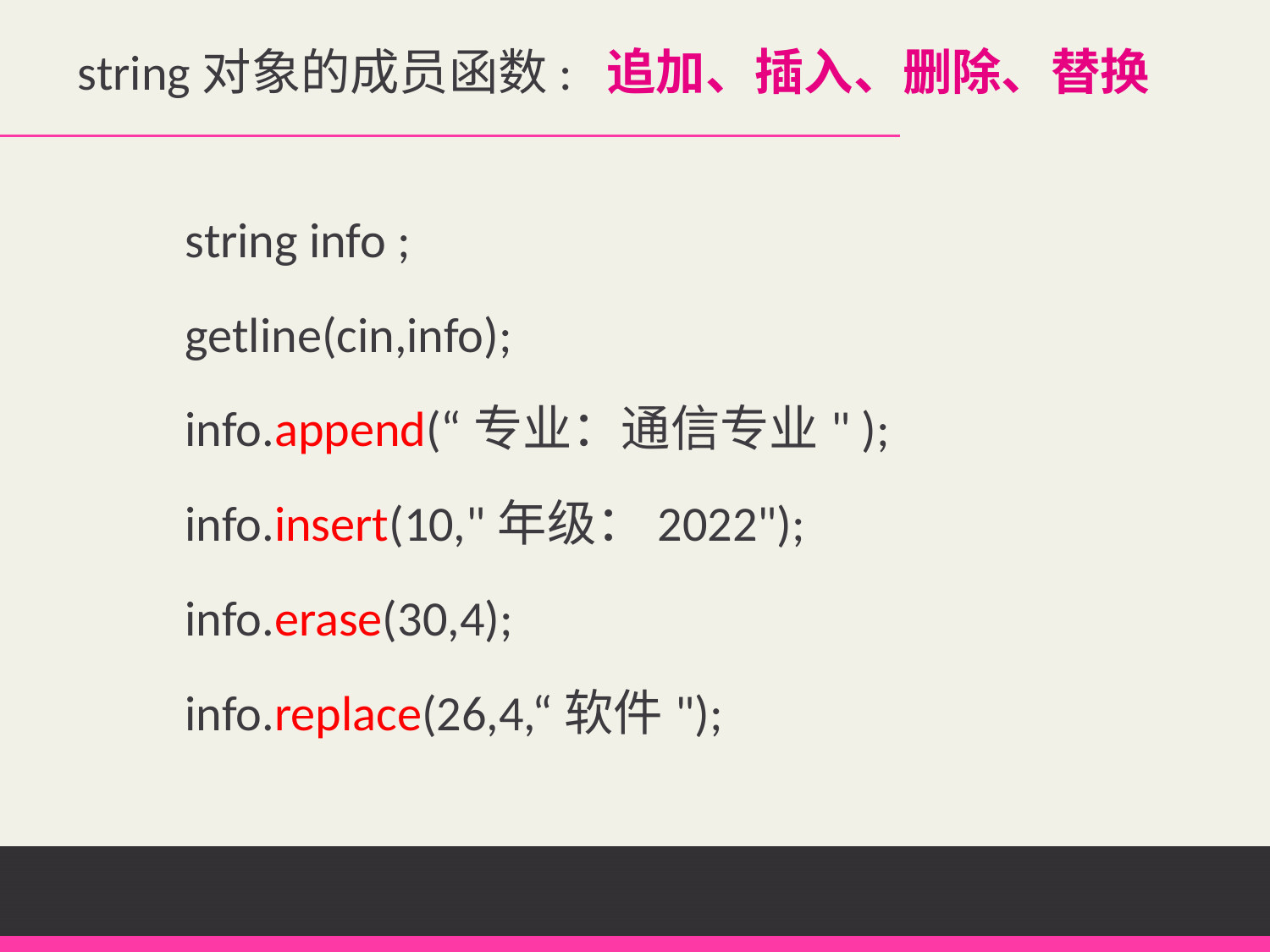

string对象的成员函数:  追加、插入、删除、替换
	string info ;
	getline(cin,info);
	info.append(“专业：通信专业" );
	info.insert(10,"年级：2022");
	info.erase(30,4);
	info.replace(26,4,“软件");